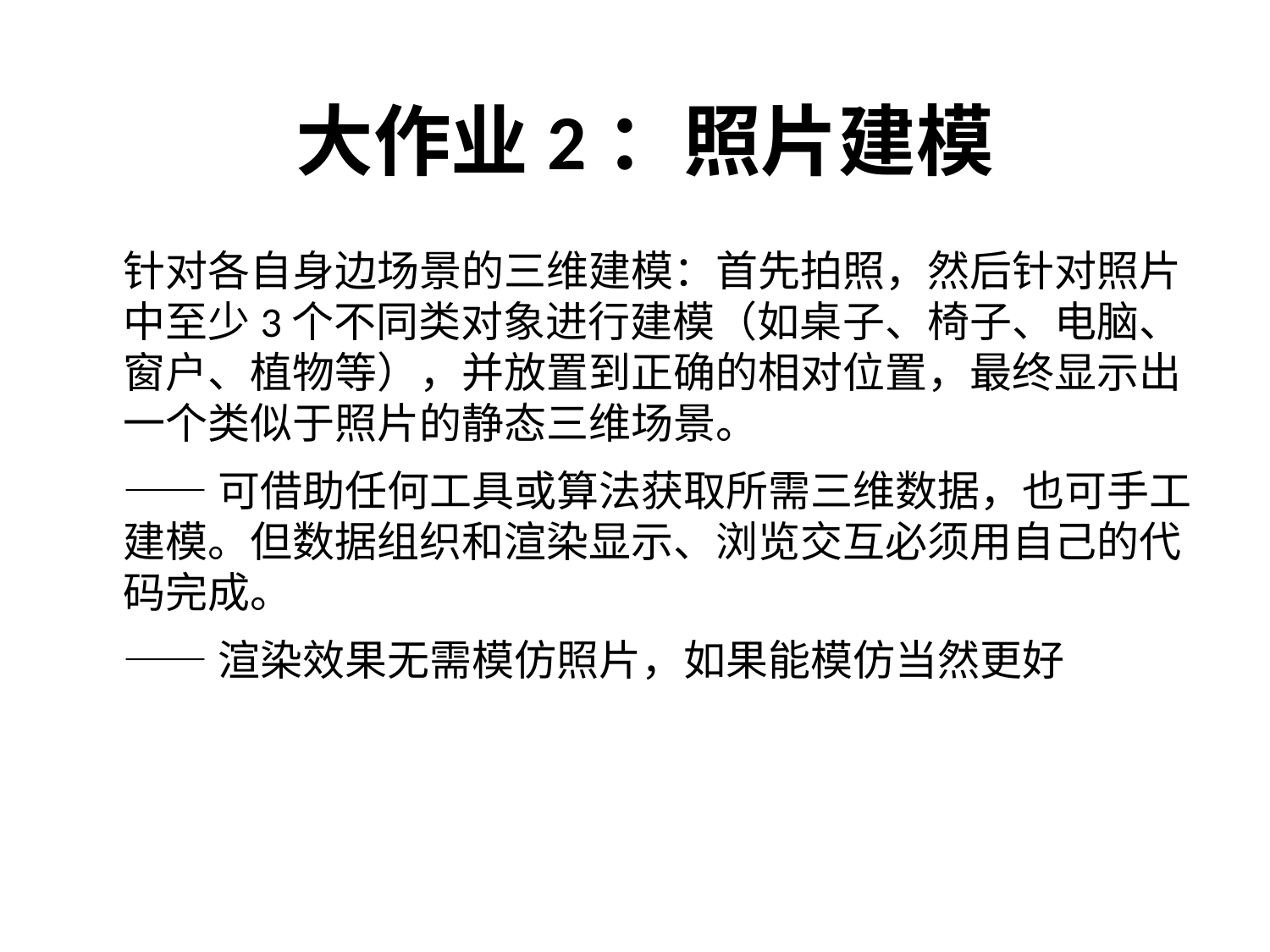

# 大作业2：照片建模
针对各自身边场景的三维建模：首先拍照，然后针对照片中至少3个不同类对象进行建模（如桌子、椅子、电脑、窗户、植物等），并放置到正确的相对位置，最终显示出一个类似于照片的静态三维场景。
——可借助任何工具或算法获取所需三维数据，也可手工建模。但数据组织和渲染显示、浏览交互必须用自己的代码完成。
——渲染效果无需模仿照片，如果能模仿当然更好